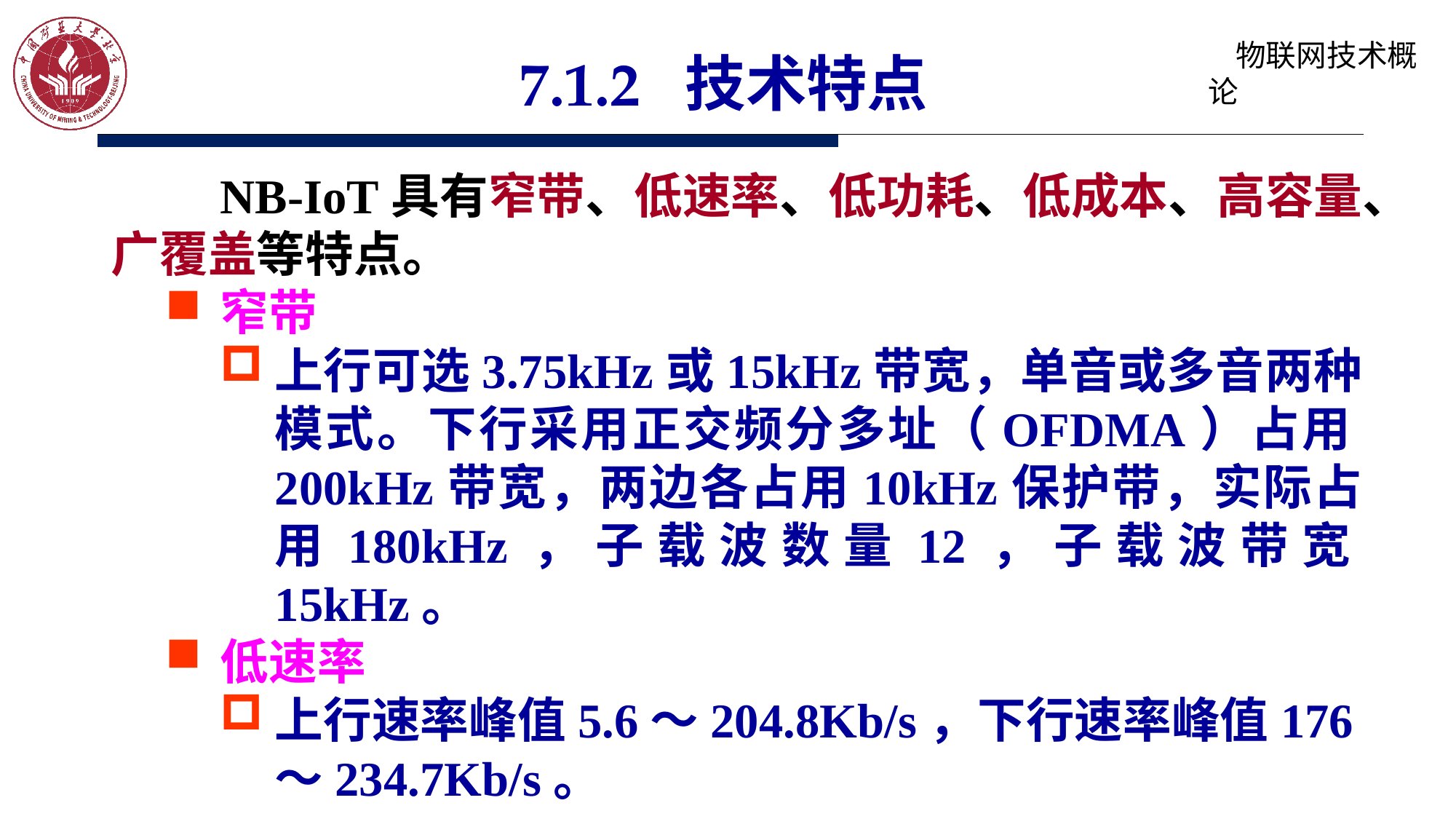

# 7.1.2  技术特点
	NB-IoT具有窄带、低速率、低功耗、低成本、高容量、广覆盖等特点。
窄带
上行可选3.75kHz或15kHz带宽，单音或多音两种模式。下行采用正交频分多址（OFDMA）占用200kHz带宽，两边各占用10kHz保护带，实际占用180kHz，子载波数量12，子载波带宽15kHz。
低速率
上行速率峰值5.6～204.8Kb/s，下行速率峰值176～234.7Kb/s。